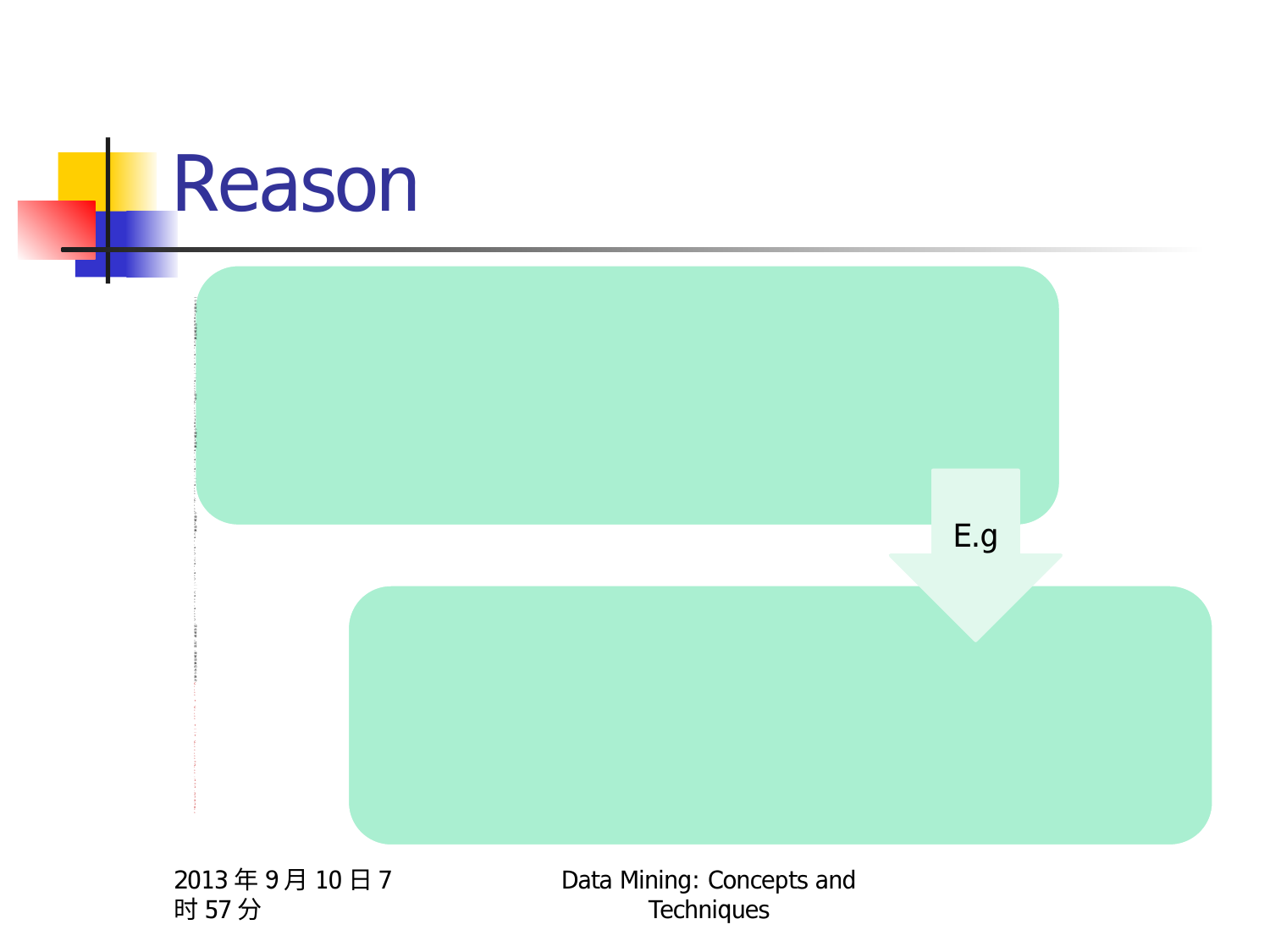

# Reason
E.g
2013年9月10日7时57分
Data Mining: Concepts and Techniques